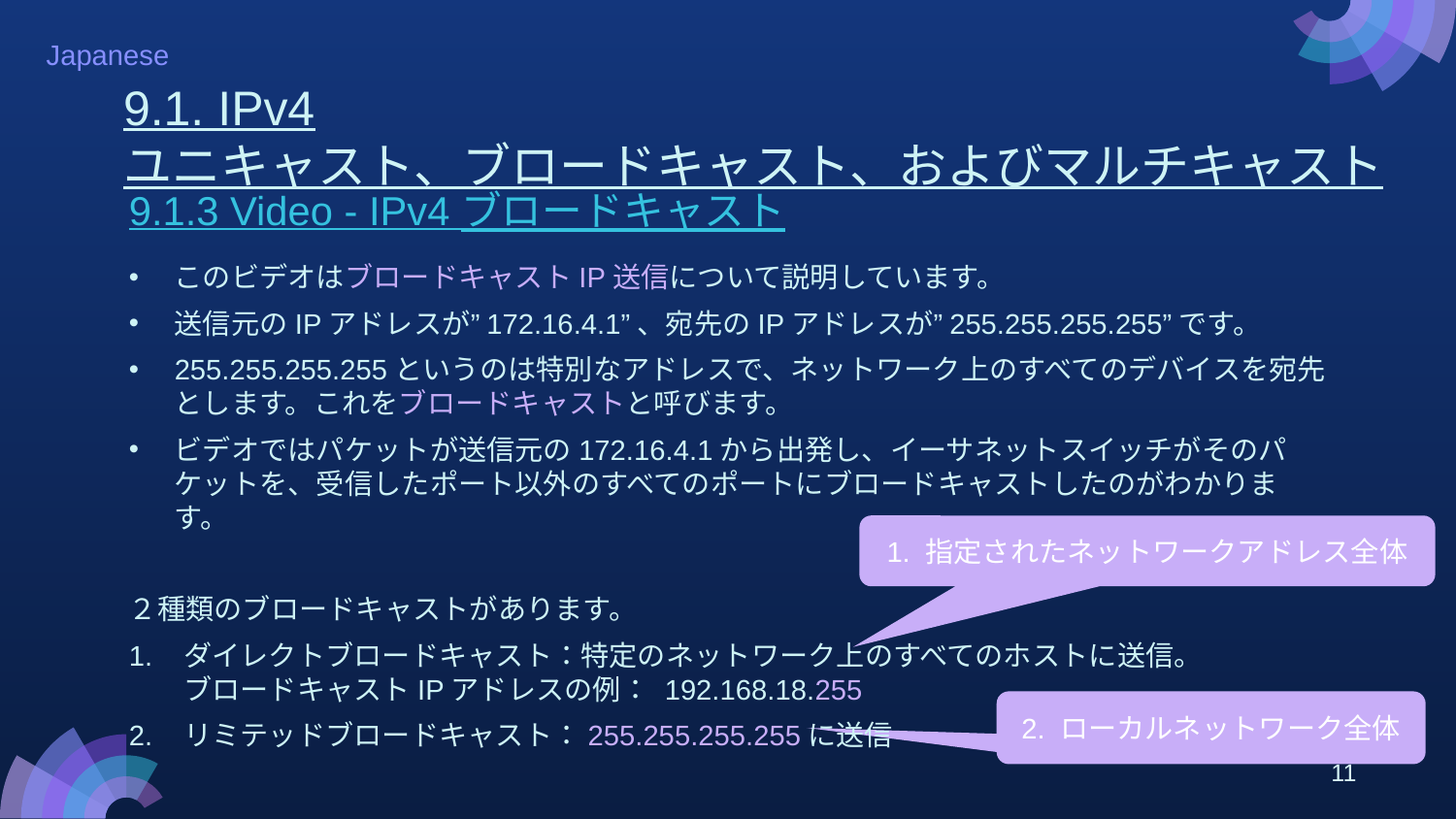

# 9.1. IPv4ユニキャスト、ブロードキャスト、およびマルチキャスト
9.1.3 Video - IPv4 ブロードキャスト
このビデオはブロードキャストIP送信について説明しています。
送信元のIPアドレスが”172.16.4.1”、宛先のIPアドレスが”255.255.255.255”です。
255.255.255.255というのは特別なアドレスで、ネットワーク上のすべてのデバイスを宛先とします。これをブロードキャストと呼びます。
ビデオではパケットが送信元の172.16.4.1から出発し、イーサネットスイッチがそのパケットを、受信したポート以外のすべてのポートにブロードキャストしたのがわかります。

２種類のブロードキャストがあります。
ダイレクトブロードキャスト：特定のネットワーク上のすべてのホストに送信。
ブロードキャストIPアドレスの例： 192.168.18.255
リミテッドブロードキャスト：255.255.255.255に送信
1. 指定されたネットワークアドレス全体
2. ローカルネットワーク全体